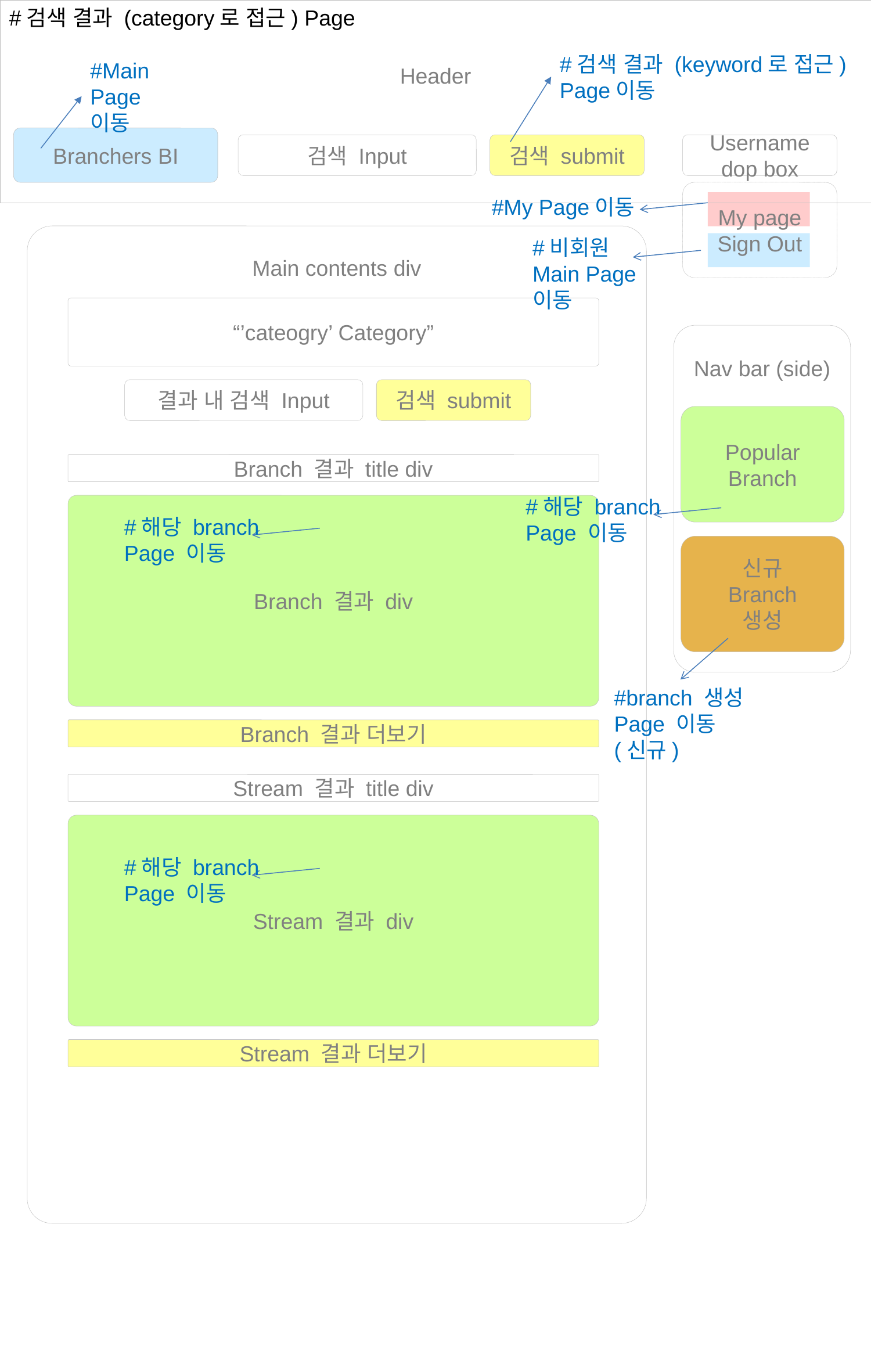

Header

#검색 결과 (category로 접근) Page
#검색 결과 (keyword로 접근) Page이동
#Main Page이동
Branchers BI
검색 Input
검색 submit
Username dop box
My page
Sign Out
#My Page이동

Main contents div

#비회원
Main Page
이동

“’cateogry’ Category”
Nav bar (side)

결과 내 검색 Input
검색 submit
Popular Branch
Branch 결과 title div
#해당 branch
Page 이동
Branch 결과 div
#해당 branch
Page 이동
신규
Branch
생성
#branch 생성
Page 이동
(신규)
Branch 결과 더보기
Stream 결과 title div
Stream 결과 div
#해당 branch
Page 이동
Stream 결과 더보기